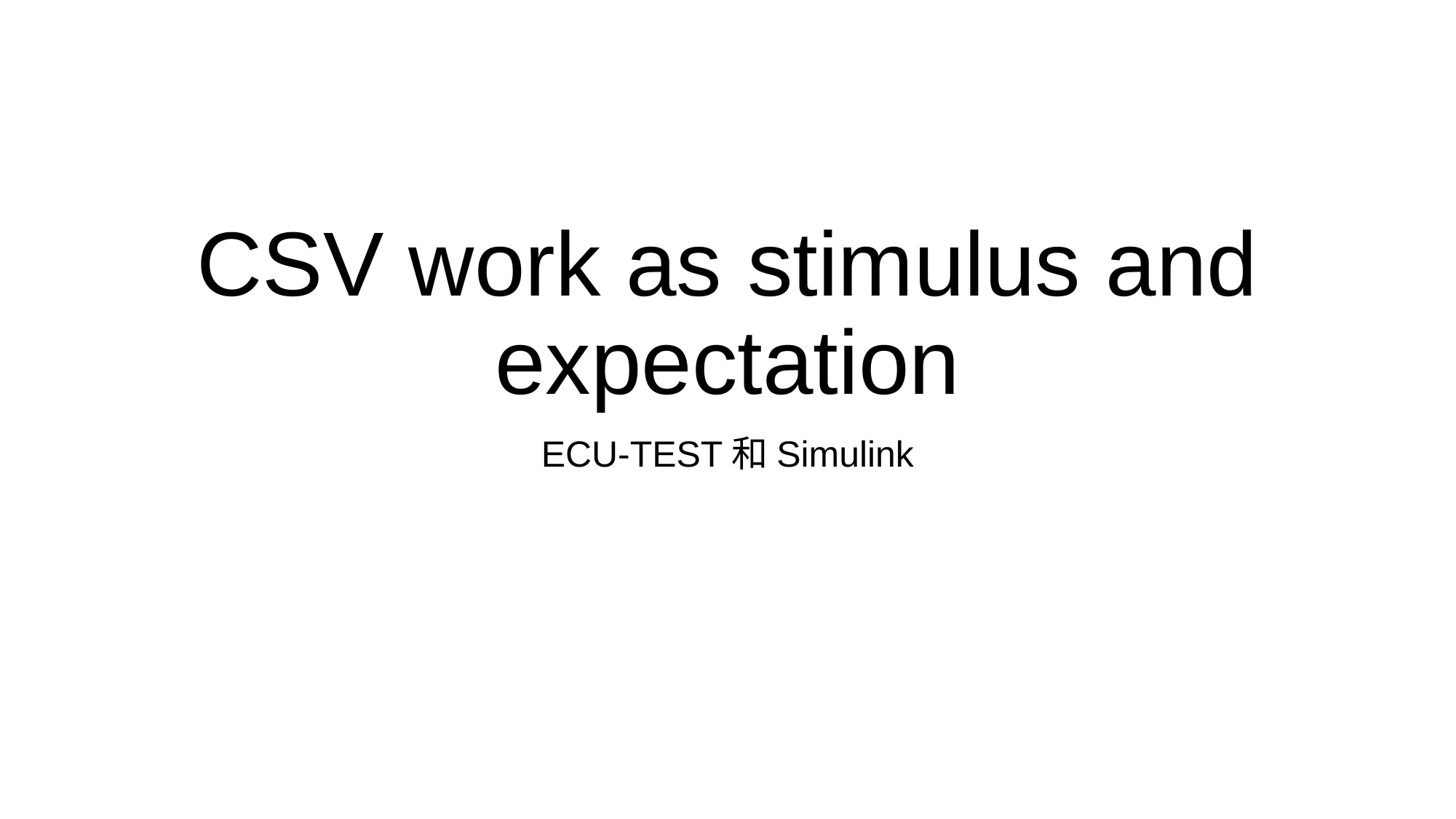

# CSV work as stimulus and expectation
ECU-TEST和Simulink